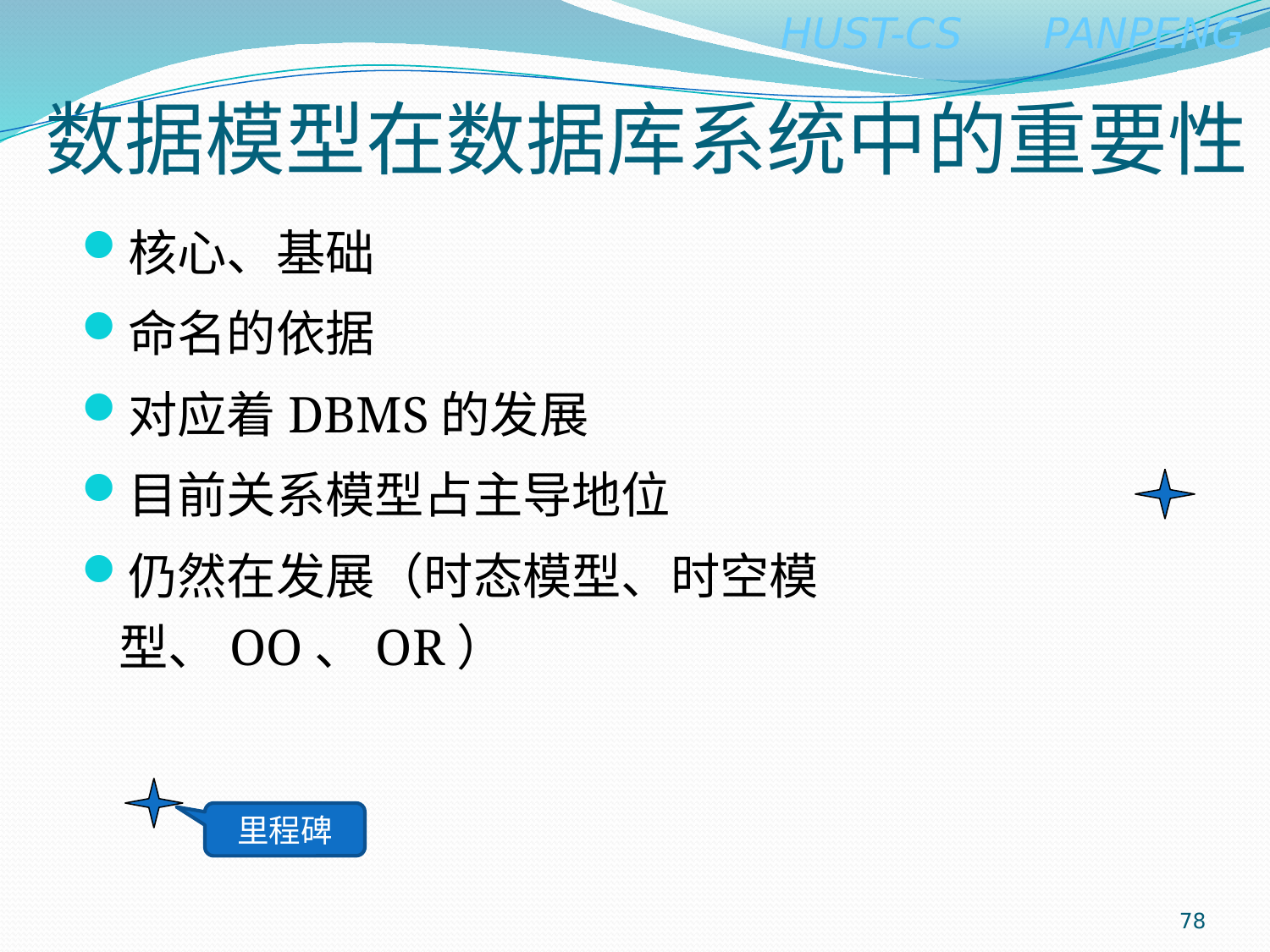

# 数据模型在数据库系统中的重要性
核心、基础
命名的依据
对应着DBMS的发展
目前关系模型占主导地位
仍然在发展（时态模型、时空模型、OO、OR）

里程碑
78